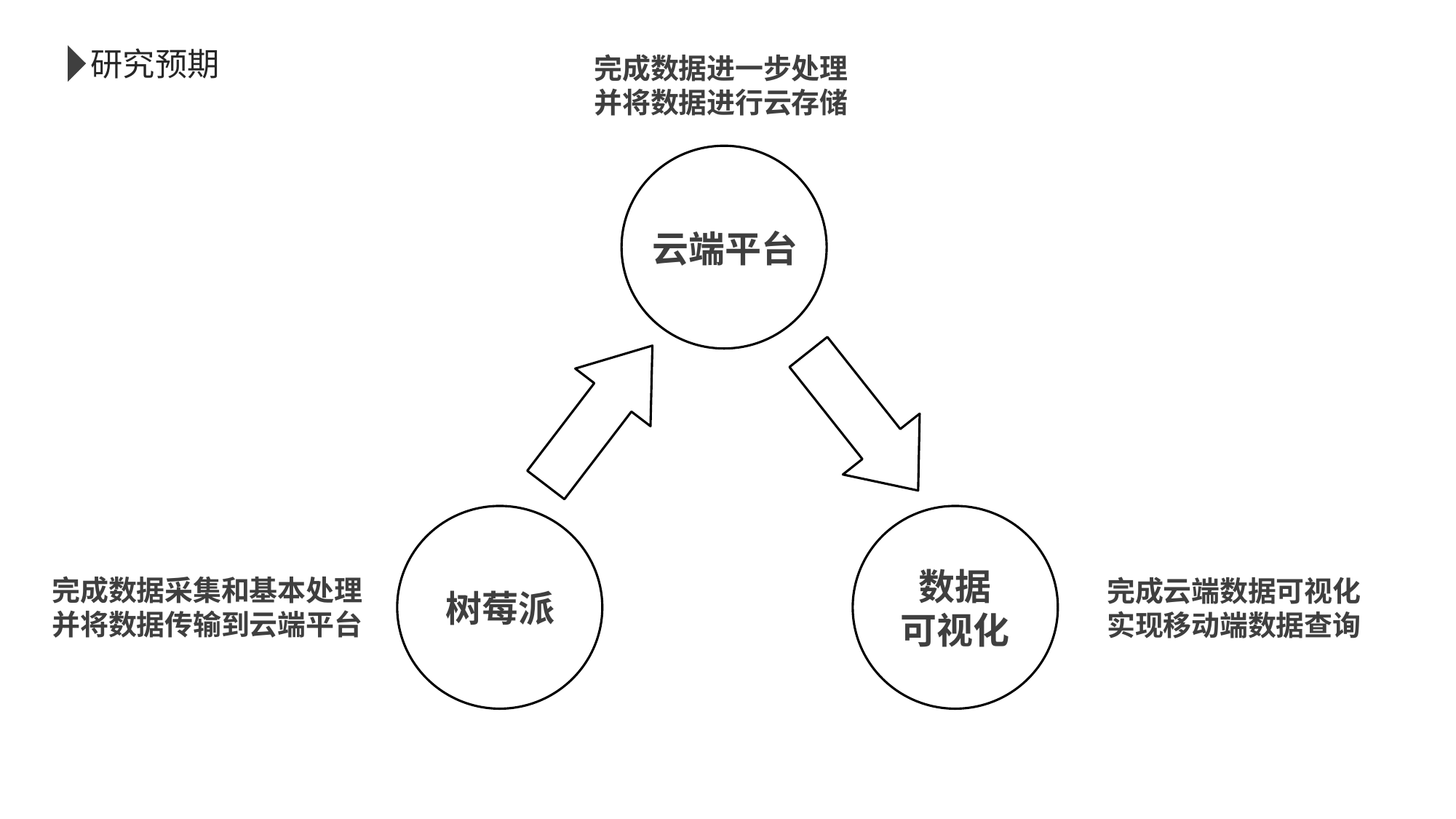

研究预期

完成数据进一步处理
并将数据进行云存储

云端平台

树莓派

数据
可视化
完成数据采集和基本处理
并将数据传输到云端平台
完成云端数据可视化
实现移动端数据查询